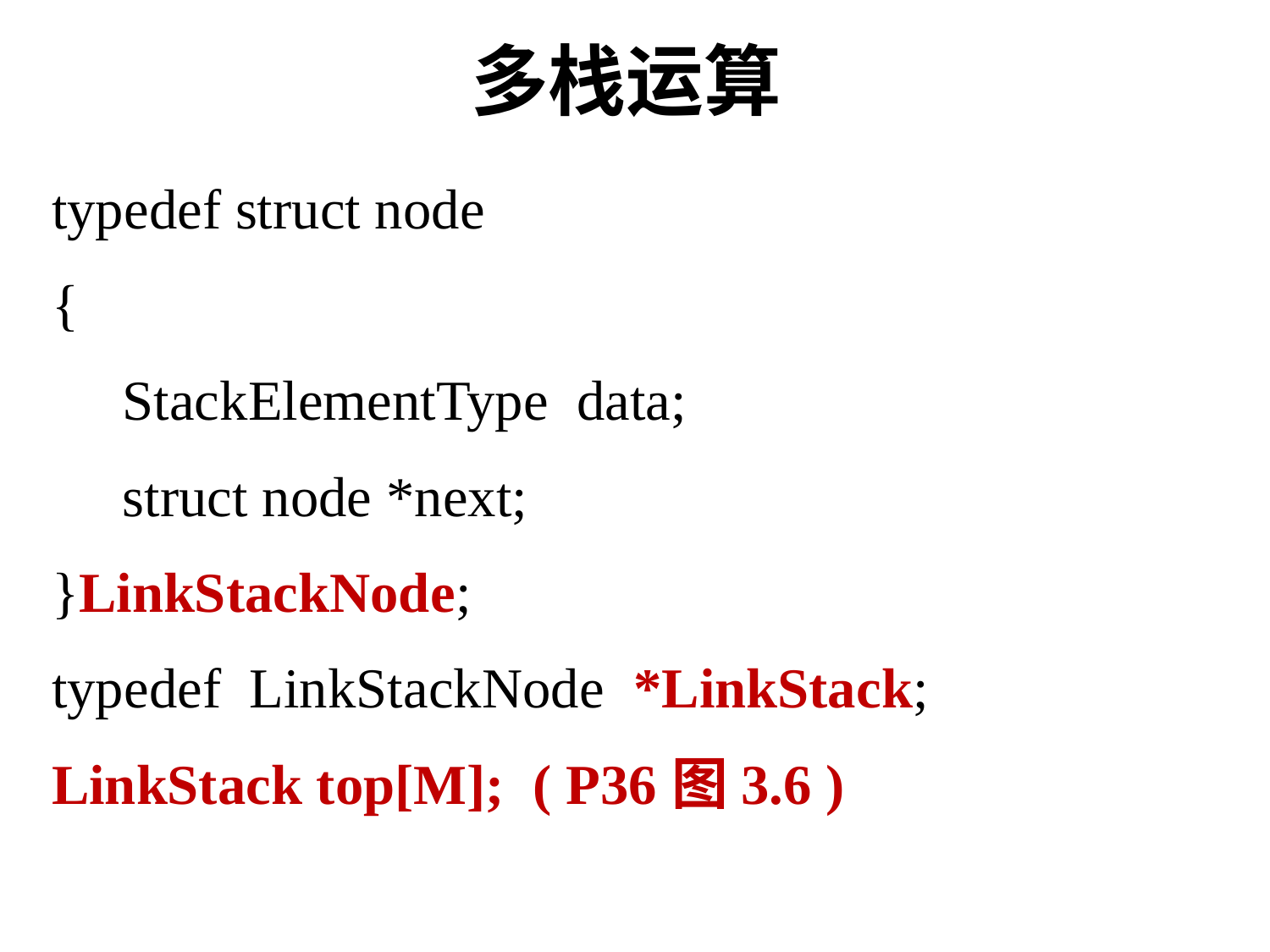

多栈运算
typedef struct node
{
     StackElementType  data;
     struct node *next;
}LinkStackNode;
typedef  LinkStackNode  *LinkStack;
LinkStack top[M];  ( P36图3.6 )